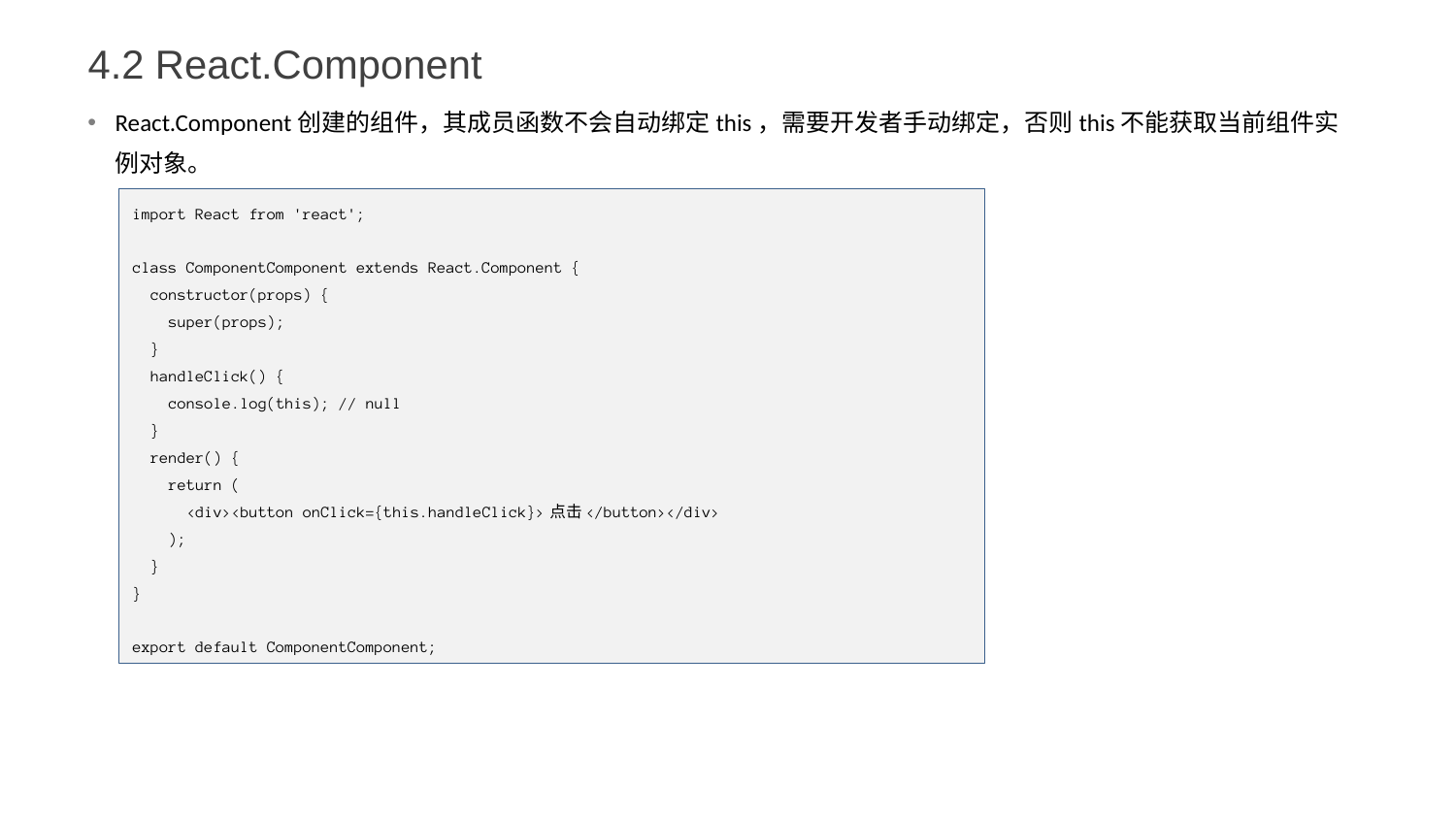

4.2 React.Component
React.Component创建的组件，其成员函数不会自动绑定this，需要开发者手动绑定，否则this不能获取当前组件实例对象。
import React from 'react';

class ComponentComponent extends React.Component {
  constructor(props) {
    super(props);
  }
  handleClick() {
    console.log(this); // null
  }
  render() {
    return (
      <div><button onClick={this.handleClick}>点击</button></div>
    );
  }
}

export default ComponentComponent;